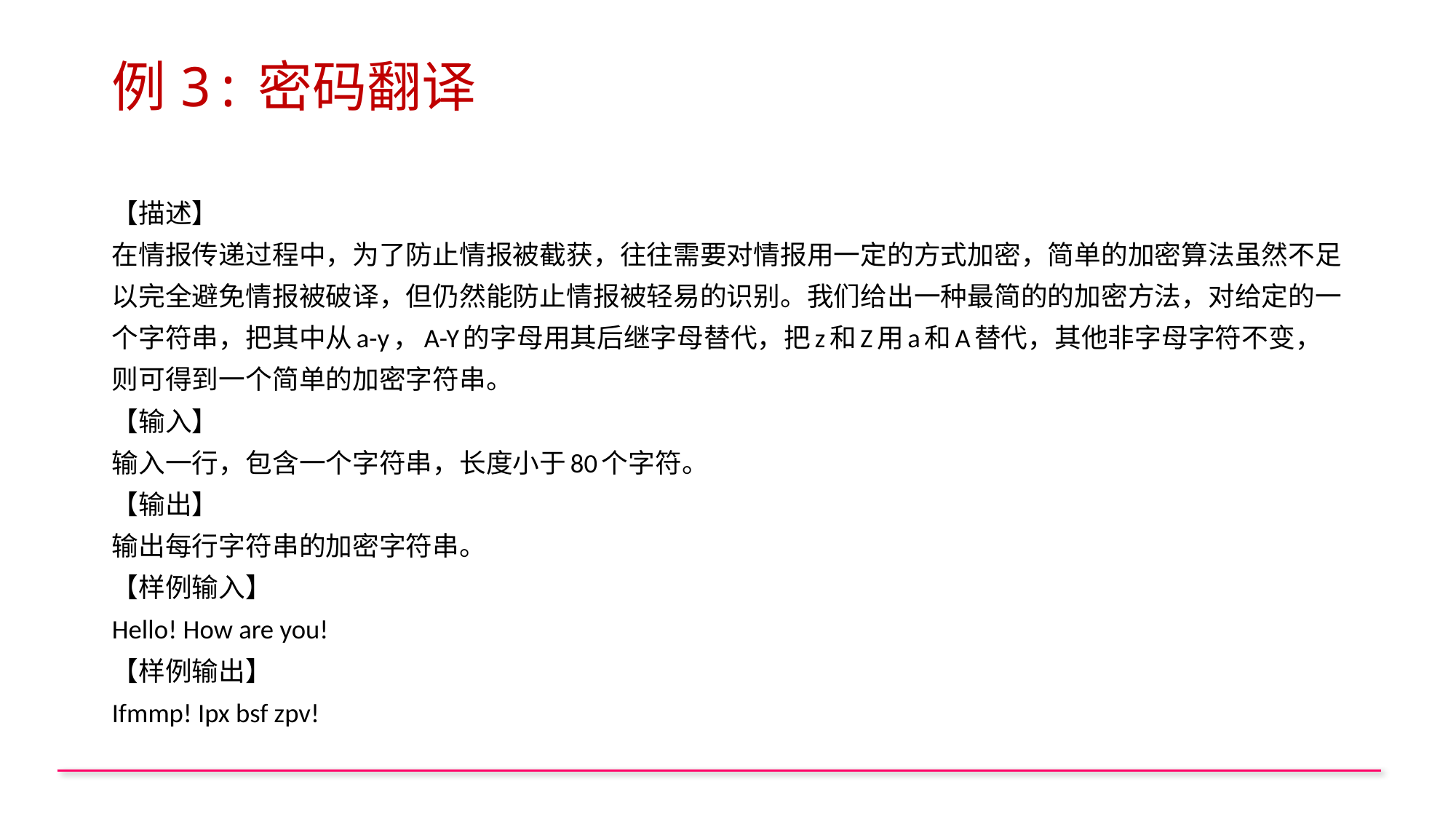

# 例3:密码翻译
【描述】
在情报传递过程中，为了防止情报被截获，往往需要对情报用一定的方式加密，简单的加密算法虽然不足以完全避免情报被破译，但仍然能防止情报被轻易的识别。我们给出一种最简的的加密方法，对给定的一个字符串，把其中从a-y，A-Y的字母用其后继字母替代，把z和Z用a和A替代，其他非字母字符不变，则可得到一个简单的加密字符串。
【输入】
输入一行，包含一个字符串，长度小于80个字符。
【输出】
输出每行字符串的加密字符串。
【样例输入】
Hello! How are you!
【样例输出】
Ifmmp! Ipx bsf zpv!